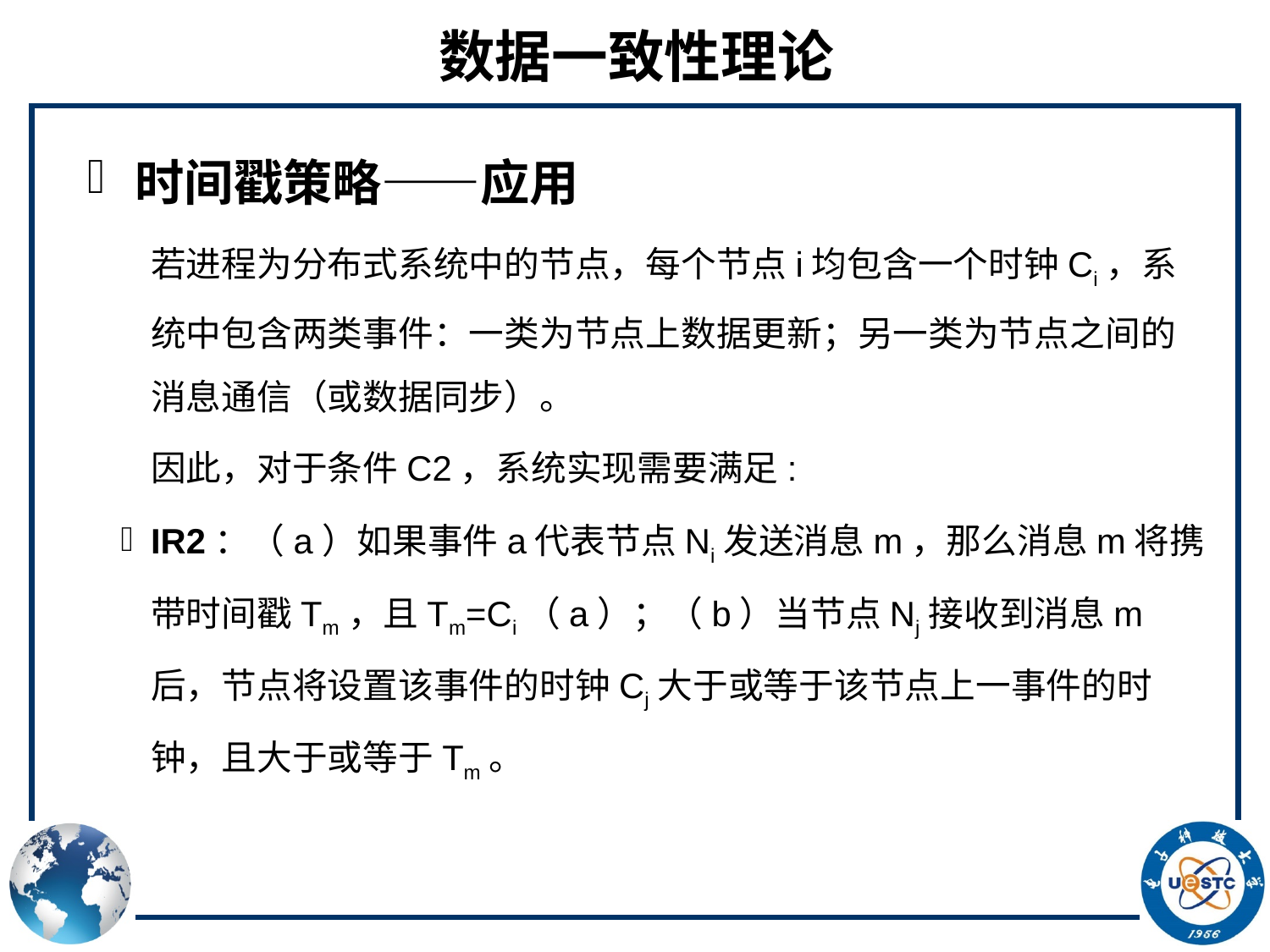

# 数据一致性理论
时间戳策略——应用
若进程为分布式系统中的节点，每个节点i均包含一个时钟Ci，系统中包含两类事件：一类为节点上数据更新；另一类为节点之间的消息通信（或数据同步）。
因此，对于条件C2，系统实现需要满足:
IR2：（a）如果事件a代表节点Ni发送消息m，那么消息m将携带时间戳Tm，且Tm=Ci（a）；（b）当节点Nj接收到消息m后，节点将设置该事件的时钟Cj大于或等于该节点上一事件的时钟，且大于或等于Tm。